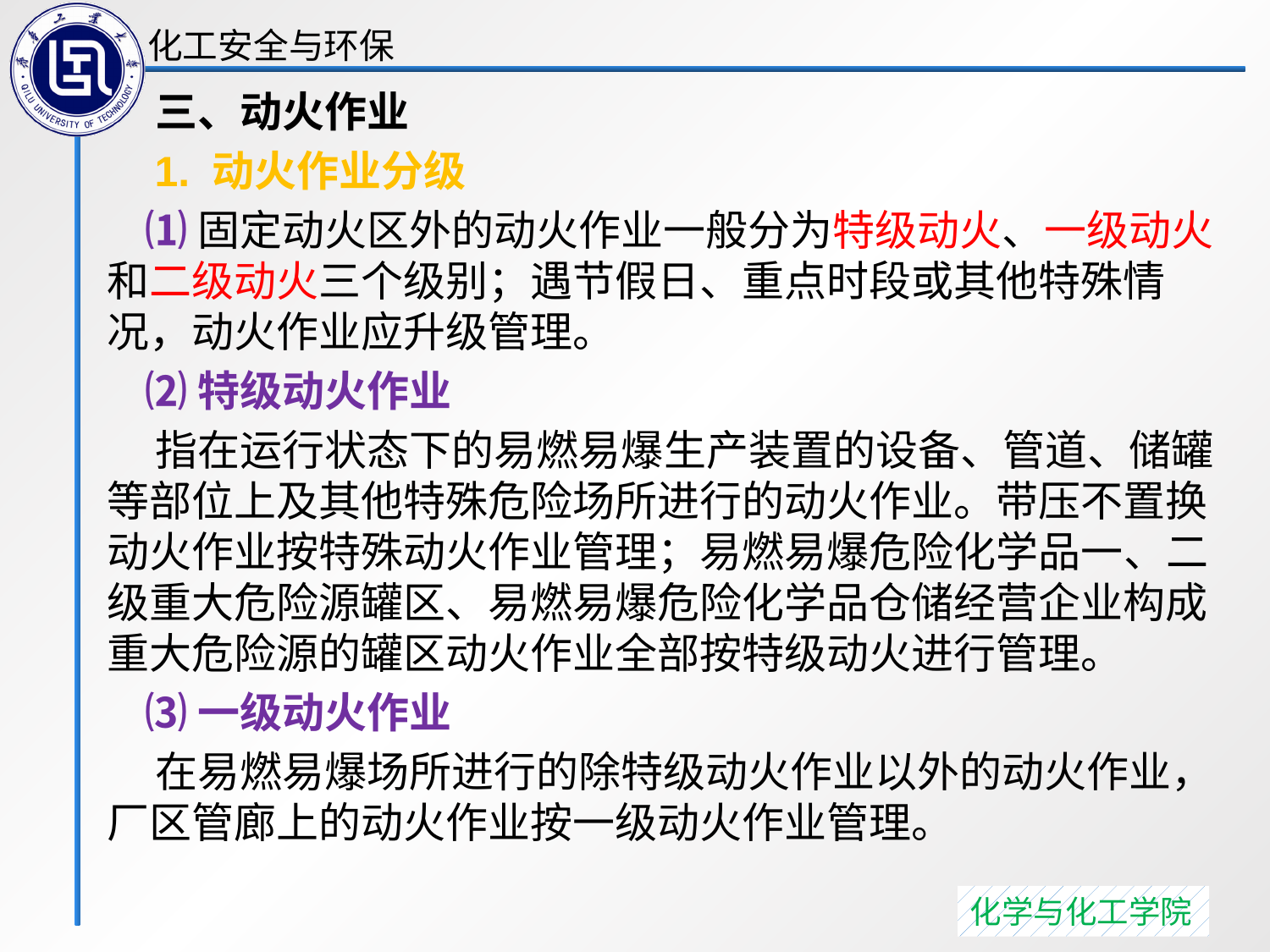

三、动火作业
    1. 动火作业分级
    ⑴固定动火区外的动火作业一般分为特级动火、一级动火和二级动火三个级别；遇节假日、重点时段或其他特殊情况，动火作业应升级管理。
    ⑵特级动火作业
    指在运行状态下的易燃易爆生产装置的设备、管道、储罐等部位上及其他特殊危险场所进行的动火作业。带压不置换动火作业按特殊动火作业管理；易燃易爆危险化学品一、二级重大危险源罐区、易燃易爆危险化学品仓储经营企业构成重大危险源的罐区动火作业全部按特级动火进行管理。
    ⑶一级动火作业
    在易燃易爆场所进行的除特级动火作业以外的动火作业，厂区管廊上的动火作业按一级动火作业管理。